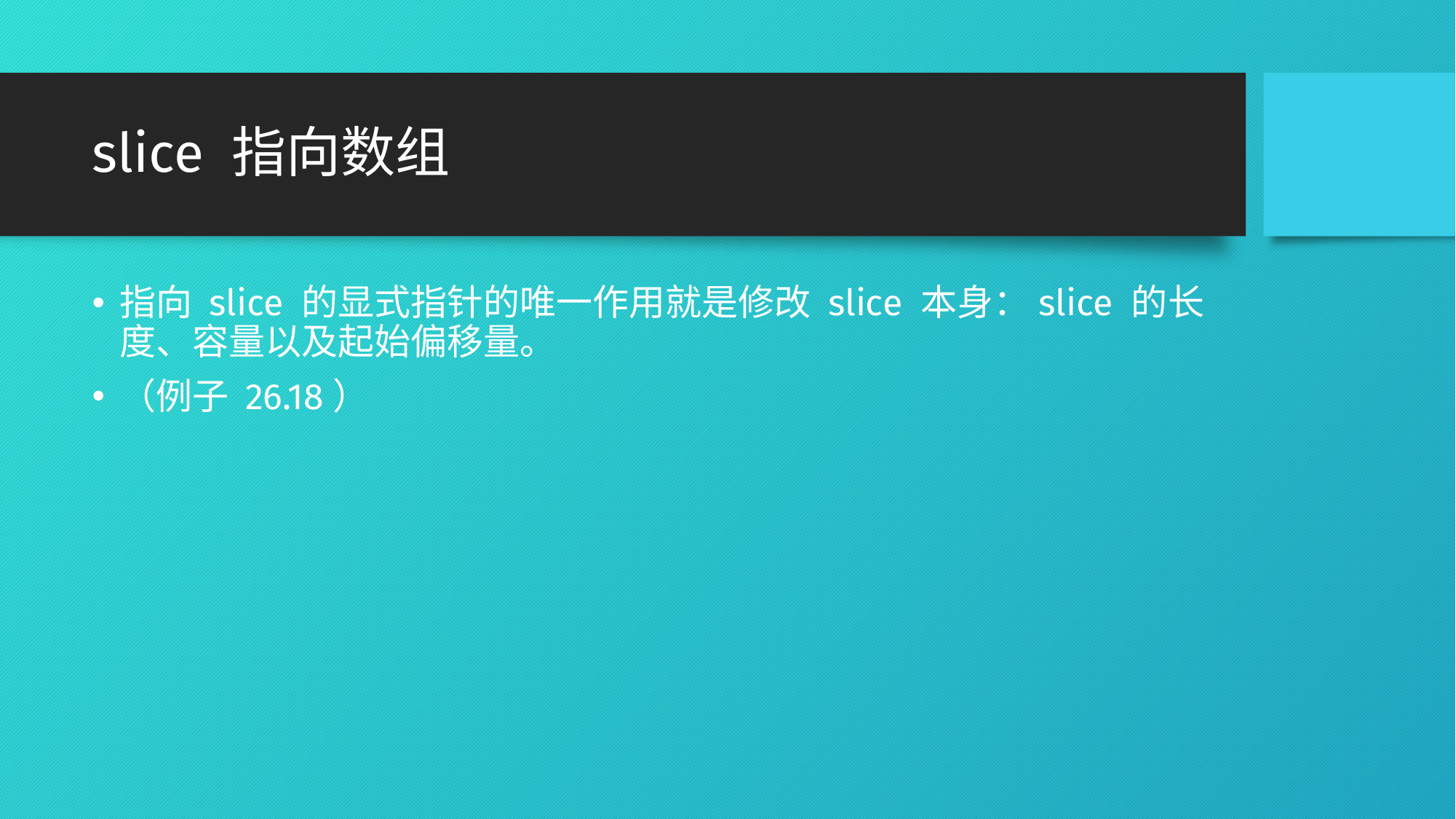

# slice 指向数组
指向 slice 的显式指针的唯一作用就是修改 slice 本身：slice 的长度、容量以及起始偏移量。
（例子 26.18）